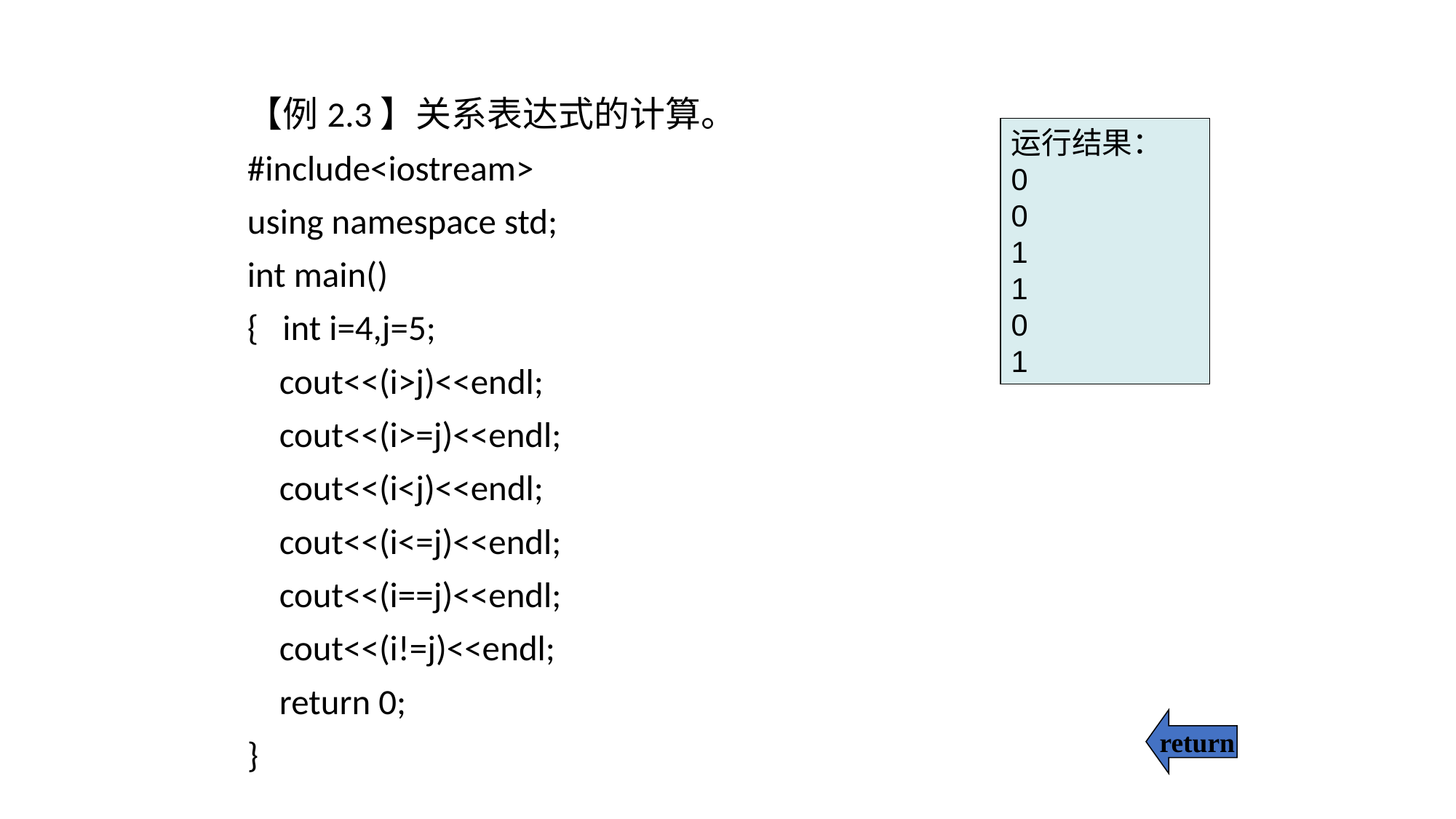

【例2.3】关系表达式的计算。
#include<iostream>
using namespace std;
int main()
{   int i=4,j=5;
    cout<<(i>j)<<endl;
    cout<<(i>=j)<<endl;
    cout<<(i<j)<<endl;
    cout<<(i<=j)<<endl;
    cout<<(i==j)<<endl;
    cout<<(i!=j)<<endl;
    return 0;
}
运行结果：
0
0
1
1
0
1
return